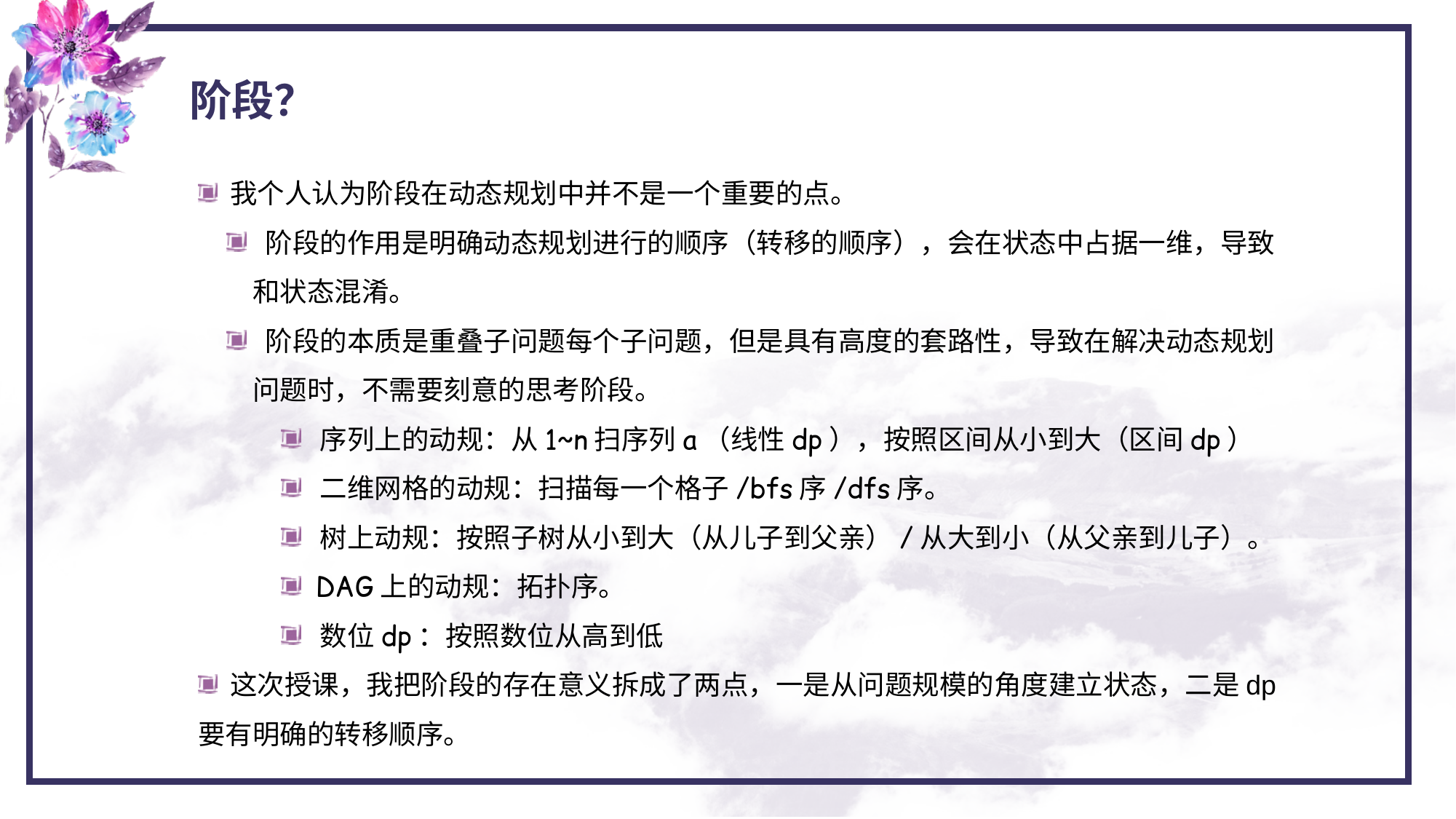

阶段？
 我个人认为阶段在动态规划中并不是一个重要的点。
 阶段的作用是明确动态规划进行的顺序（转移的顺序），会在状态中占据一维，导致和状态混淆。
 阶段的本质是重叠子问题每个子问题，但是具有高度的套路性，导致在解决动态规划问题时，不需要刻意的思考阶段。
 序列上的动规：从1~n扫序列a（线性dp），按照区间从小到大（区间dp）
 二维网格的动规：扫描每一个格子/bfs序/dfs序。
 树上动规：按照子树从小到大（从儿子到父亲）/从大到小（从父亲到儿子）。
 DAG上的动规：拓扑序。
 数位dp：按照数位从高到低
 这次授课，我把阶段的存在意义拆成了两点，一是从问题规模的角度建立状态，二是dp要有明确的转移顺序。